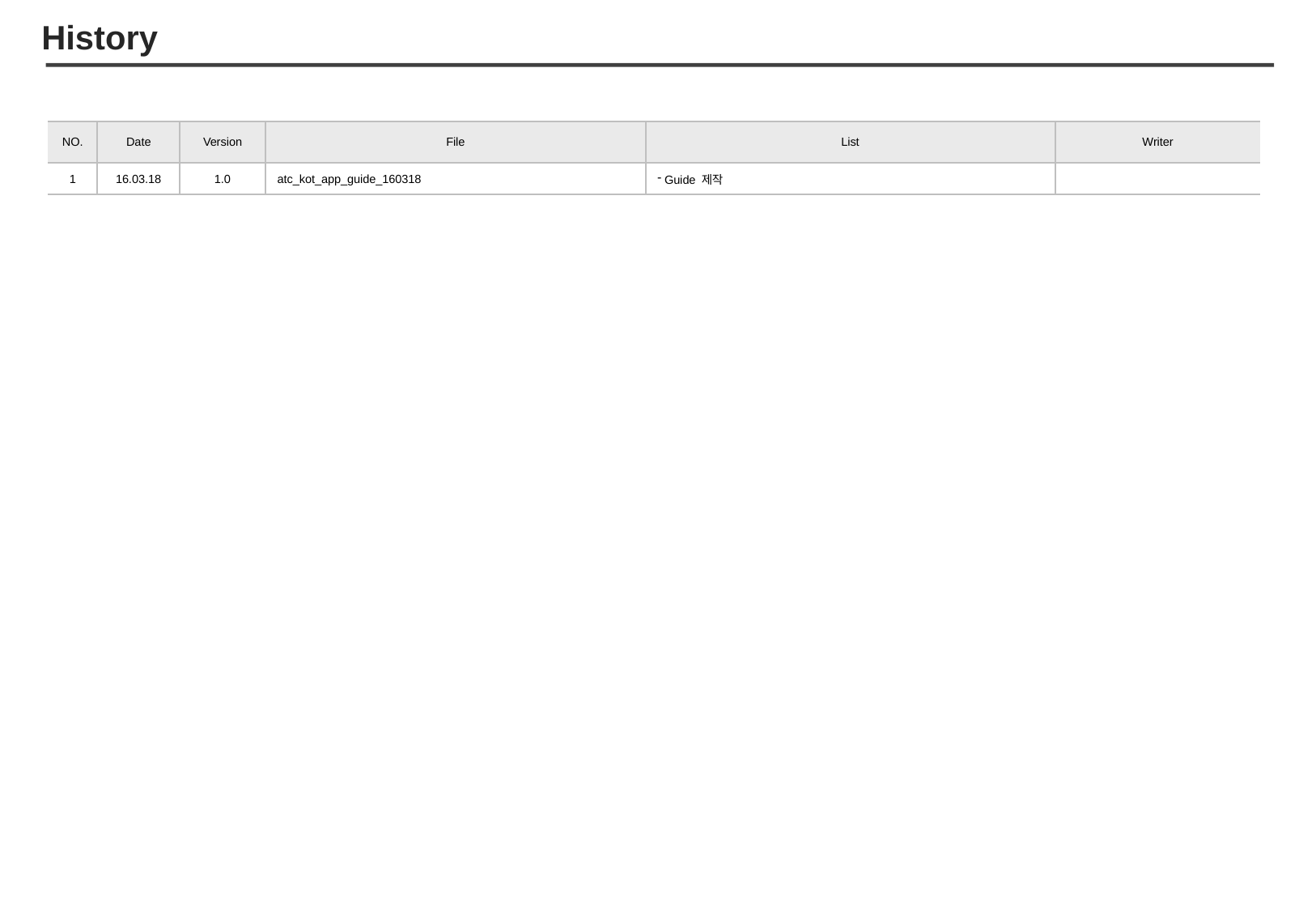

History

| NO. | Date | Version | File | List | Writer |
| --- | --- | --- | --- | --- | --- |
| 1 | 16.03.18 | 1.0 | atc\_kot\_app\_guide\_160318 | Guide 제작 |  |